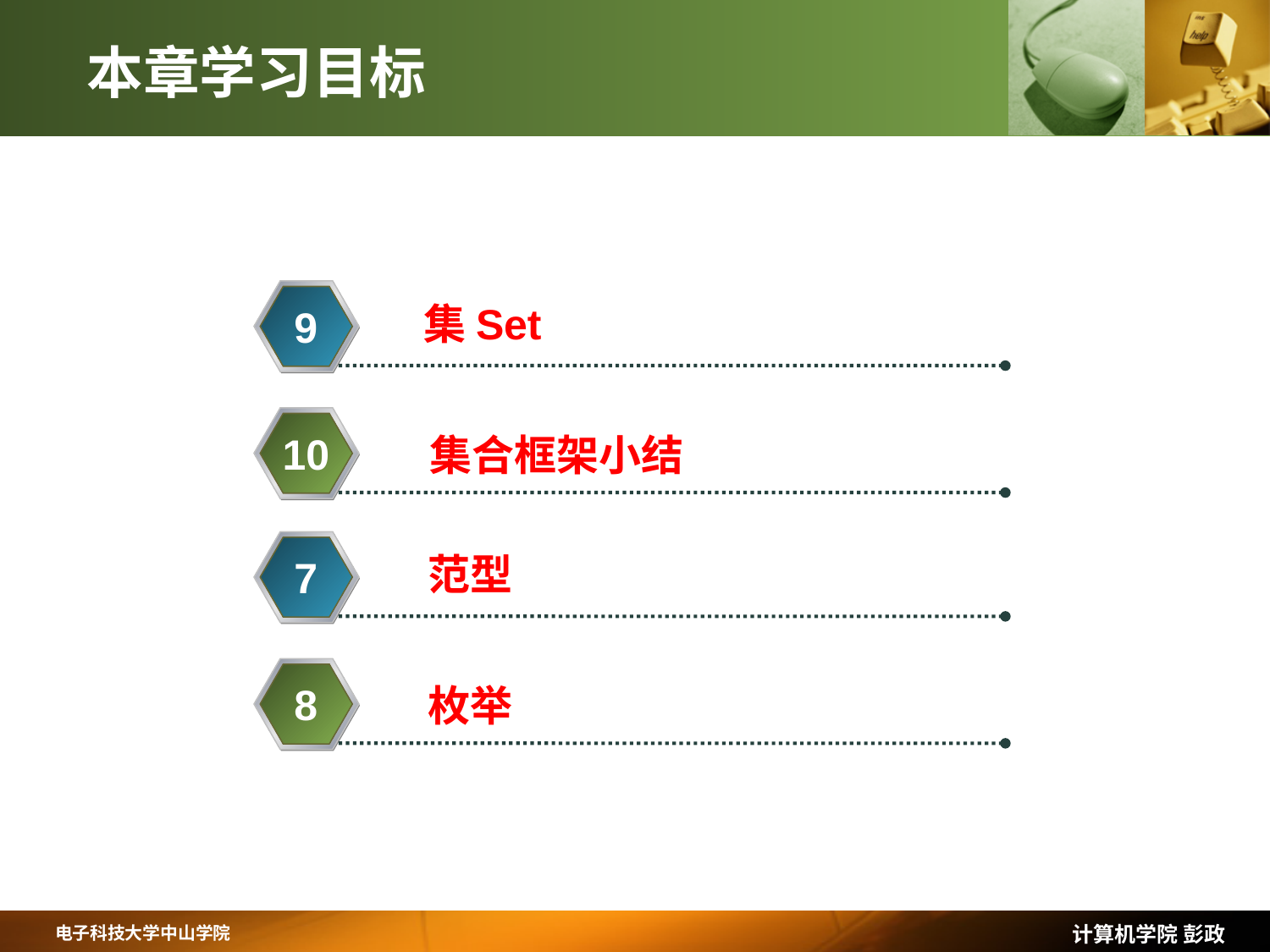

# 本章学习目标

集Set
9

10
集合框架小结

范型
7

8
枚举

计算机学院 彭政
电子科技大学中山学院